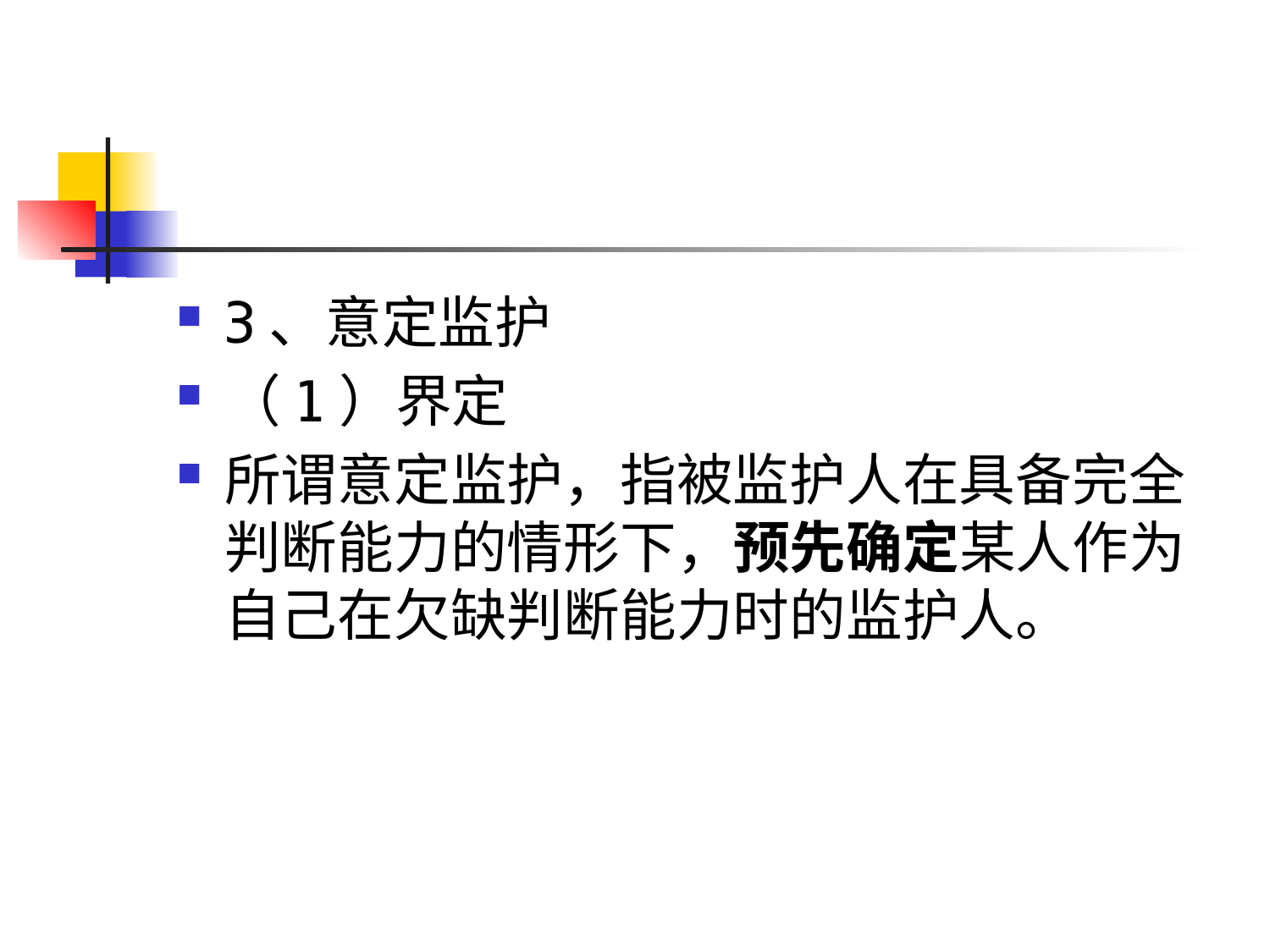

#
3、意定监护
（1）界定
所谓意定监护，指被监护人在具备完全判断能力的情形下，预先确定某人作为自己在欠缺判断能力时的监护人。